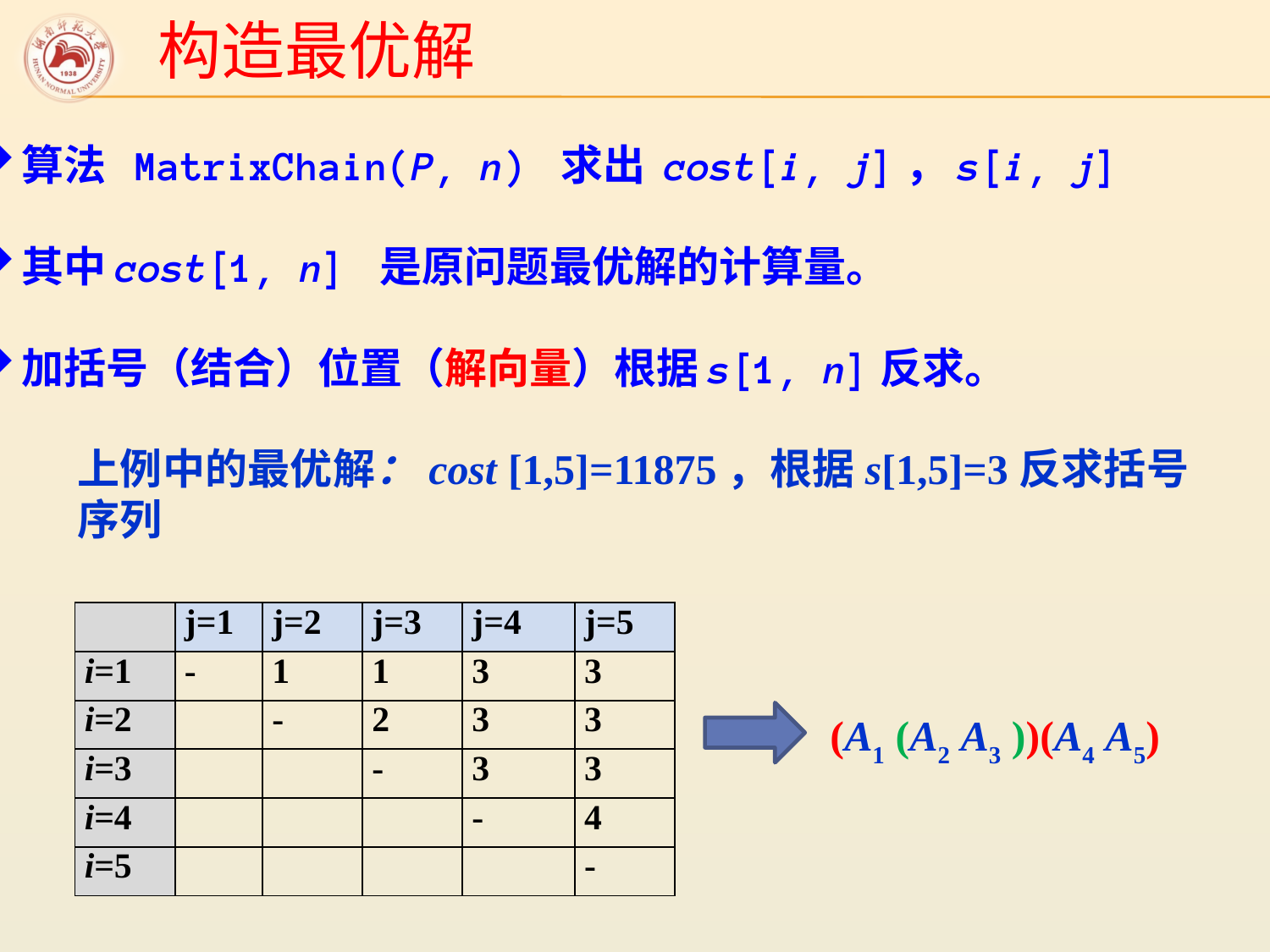

构造最优解
算法  MatrixChain(P, n) 求出 cost[i, j]，s[i, j]

其中cost[1, n] 是原问题最优解的计算量。

加括号（结合）位置（解向量）根据s[1, n]反求。
上例中的最优解：cost [1,5]=11875，根据s[1,5]=3反求括号序列
|  | j=1 | j=2 | j=3 | j=4 | j=5 |
| --- | --- | --- | --- | --- | --- |
| i=1 | - | 1 | 1 | 3 | 3 |
| i=2 |  | - | 2 | 3 | 3 |
| i=3 |  |  | - | 3 | 3 |
| i=4 |  |  |  | - | 4 |
| i=5 |  |  |  |  | - |

(A1 (A2 A3 ))(A4 A5)